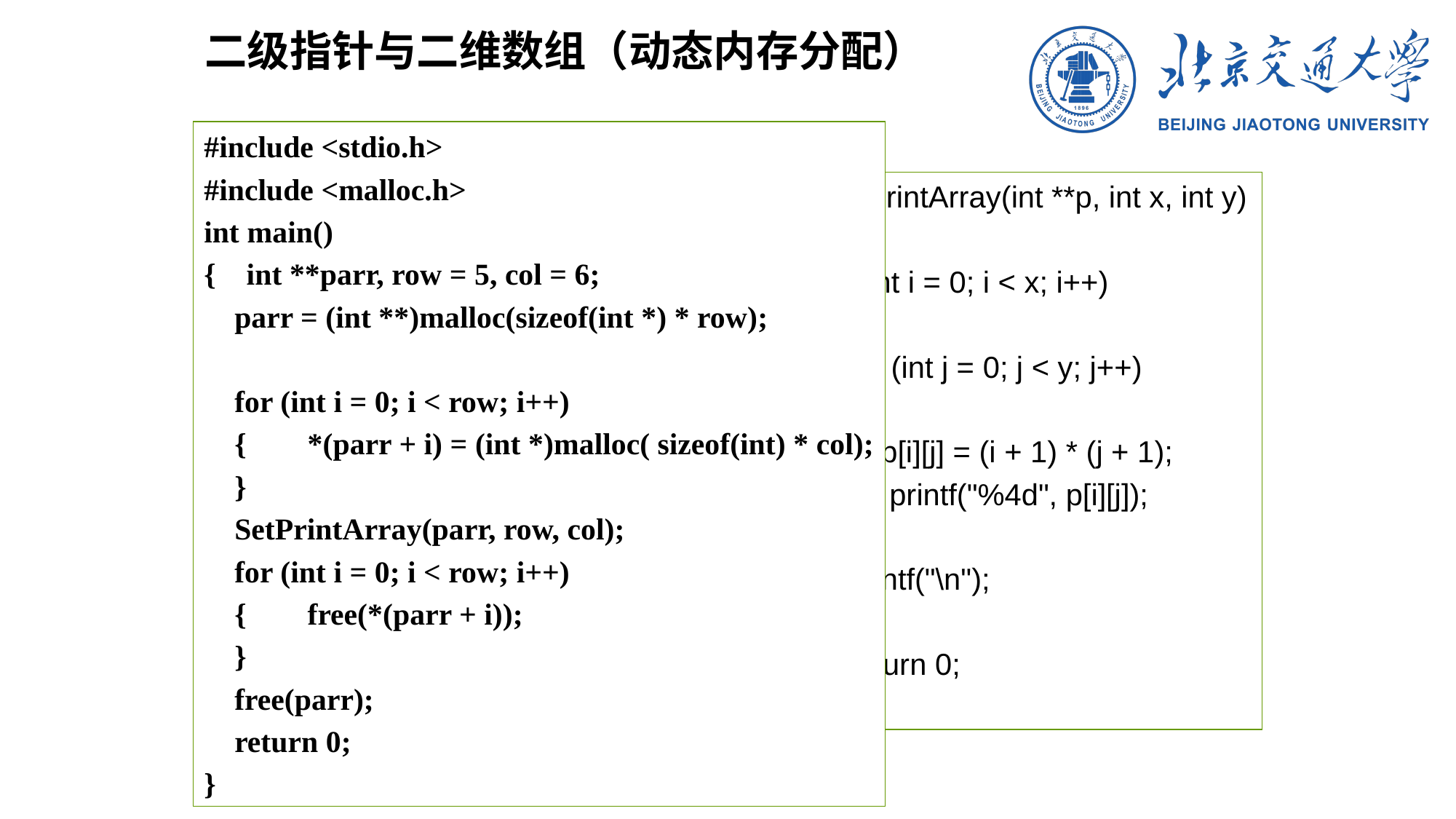

二级指针与二维数组（动态内存分配）
#include <stdio.h>
#include <malloc.h>
int main()
{    int **parr, row = 5, col = 6;
    parr = (int **)malloc(sizeof(int *) * row);

    for (int i = 0; i < row; i++)
    {        *(parr + i) = (int *)malloc( sizeof(int) * col);
    }
    SetPrintArray(parr, row, col);
    for (int i = 0; i < row; i++)
    {        free(*(parr + i));
    }
    free(parr);
    return 0;
}
int SetPrintArray(int **p, int x, int y)
{
    for (int i = 0; i < x; i++)
    {
        for (int j = 0; j < y; j++)
        {
            p[i][j] = (i + 1) * (j + 1);
	printf("%4d", p[i][j]);
        }
        printf("\n");
    }
        return 0;
}
7